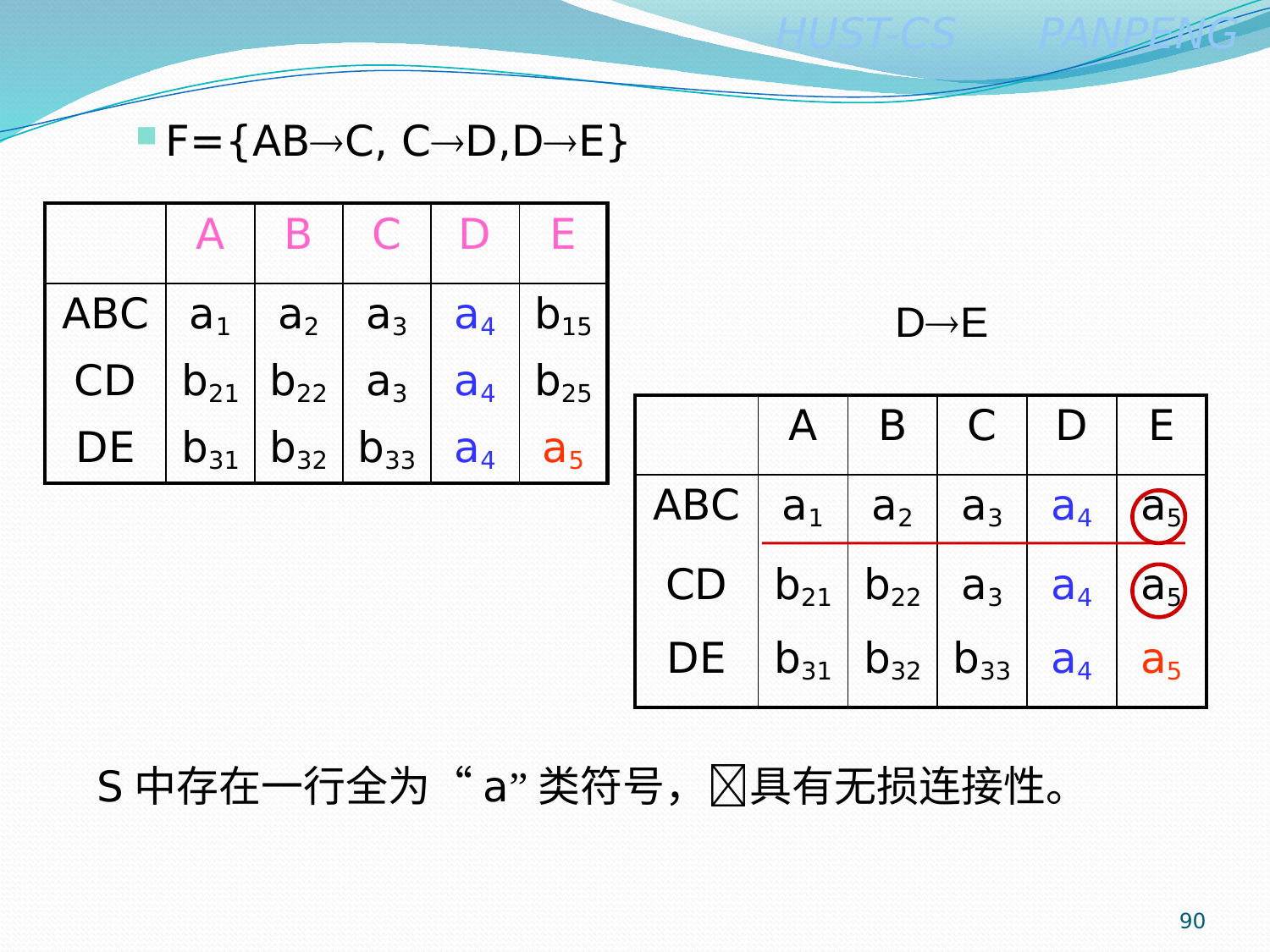

F={AB→C, C→D,D→E}
|  | A | B | C | D | E |
| --- | --- | --- | --- | --- | --- |
| ABC | a1 | a2 | a3 | a4 | b15 |
| CD | b21 | b22 | a3 | a4 | b25 |
| DE | b31 | b32 | b33 | a4 | a5 |
D→E
|  | A | B | C | D | E |
| --- | --- | --- | --- | --- | --- |
| ABC | a1 | a2 | a3 | a4 | a5 |
| CD | b21 | b22 | a3 | a4 | a5 |
| DE | b31 | b32 | b33 | a4 | a5 |

S中存在一行全为“a”类符号，ρ具有无损连接性。
90